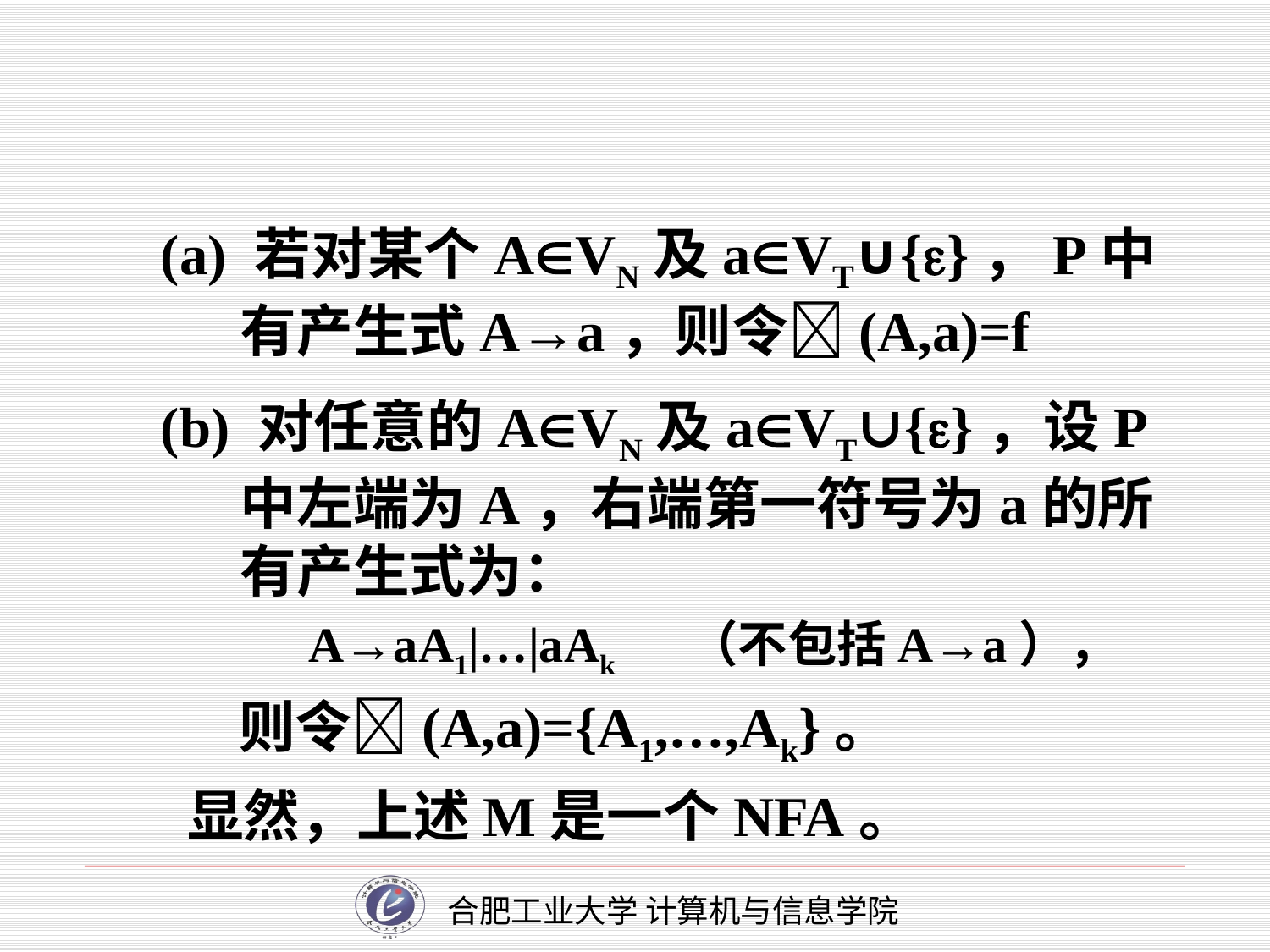

(a) 若对某个A∈VN及a∈VT∪{ε}，P中有产生式A→a，则令δ(A,a)=f
(b) 对任意的A∈VN及a∈VT∪{ε}，设P中左端为A，右端第一符号为a的所有产生式为：
A→aA1|…|aAk     （不包括A→a），
     则令δ(A,a)={A1,…,Ak}。
 显然，上述M是一个NFA。
63